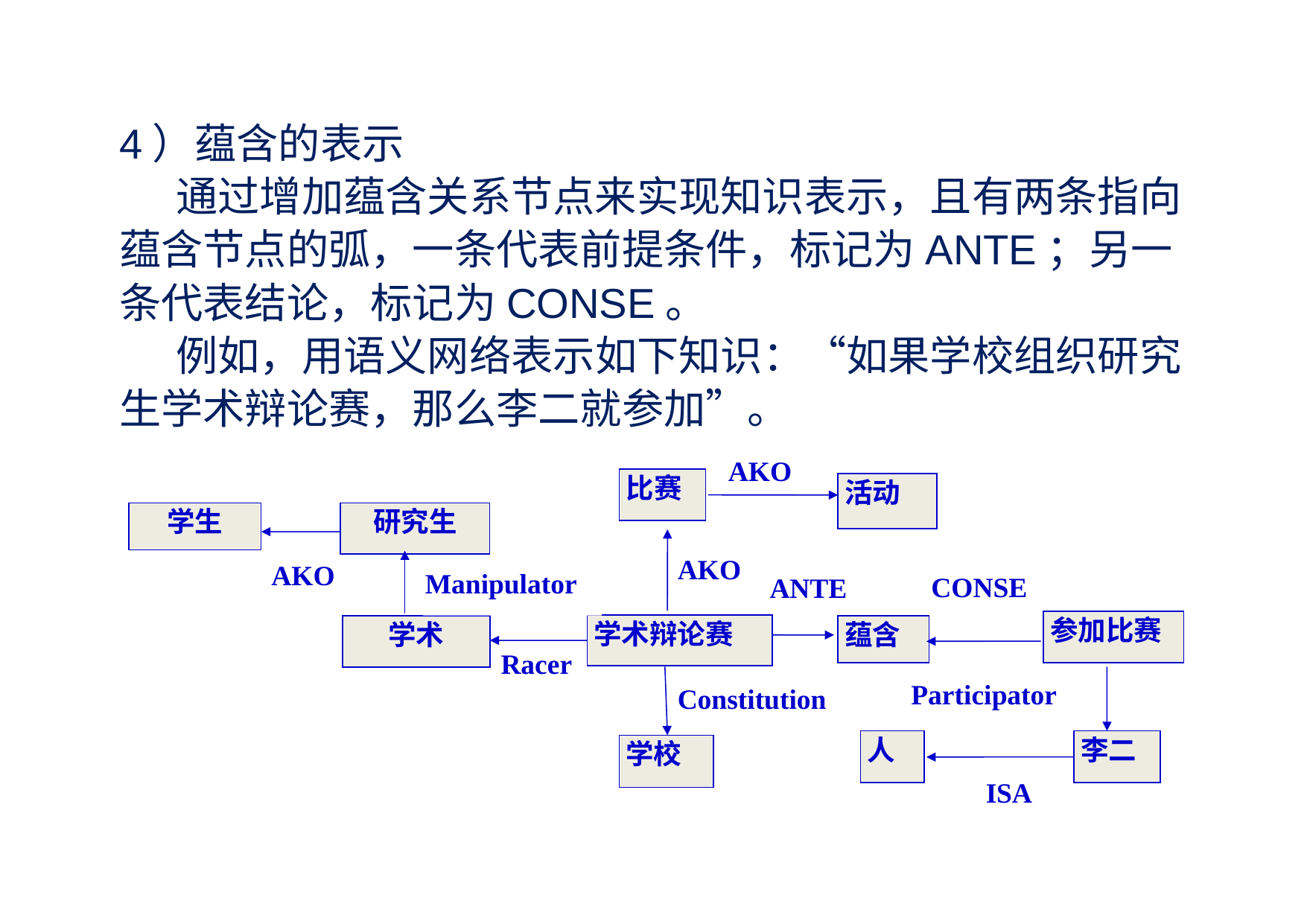

4）蕴含的表示
     通过增加蕴含关系节点来实现知识表示，且有两条指向蕴含节点的弧，一条代表前提条件，标记为ANTE；另一条代表结论，标记为CONSE。
     例如，用语义网络表示如下知识：“如果学校组织研究生学术辩论赛，那么李二就参加”。
AKO
比赛
活动

学生
研究生

AKO
AKO
Manipulator
CONSE
ANTE
参加比赛
学术辩论赛
学术
蕴含

Racer

Participator
Constitution
人
李二
学校

ISA
92